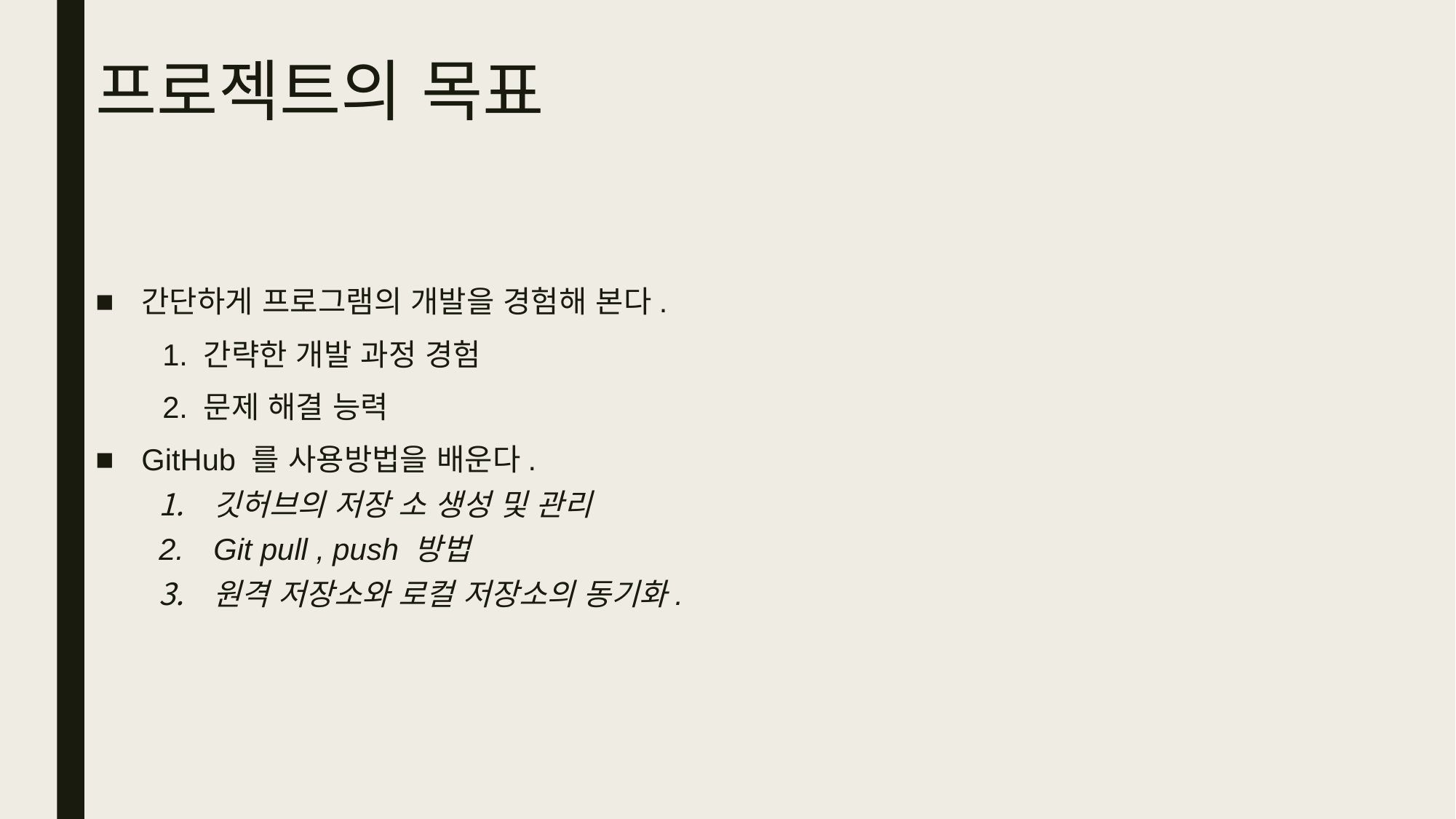

# 프로젝트의 목표
간단하게 프로그램의 개발을 경험해 본다.
        1. 간략한 개발 과정 경험
        2. 문제 해결 능력
GitHub 를 사용방법을 배운다.
깃허브의 저장 소 생성 및 관리
Git pull , push 방법
원격 저장소와 로컬 저장소의 동기화.